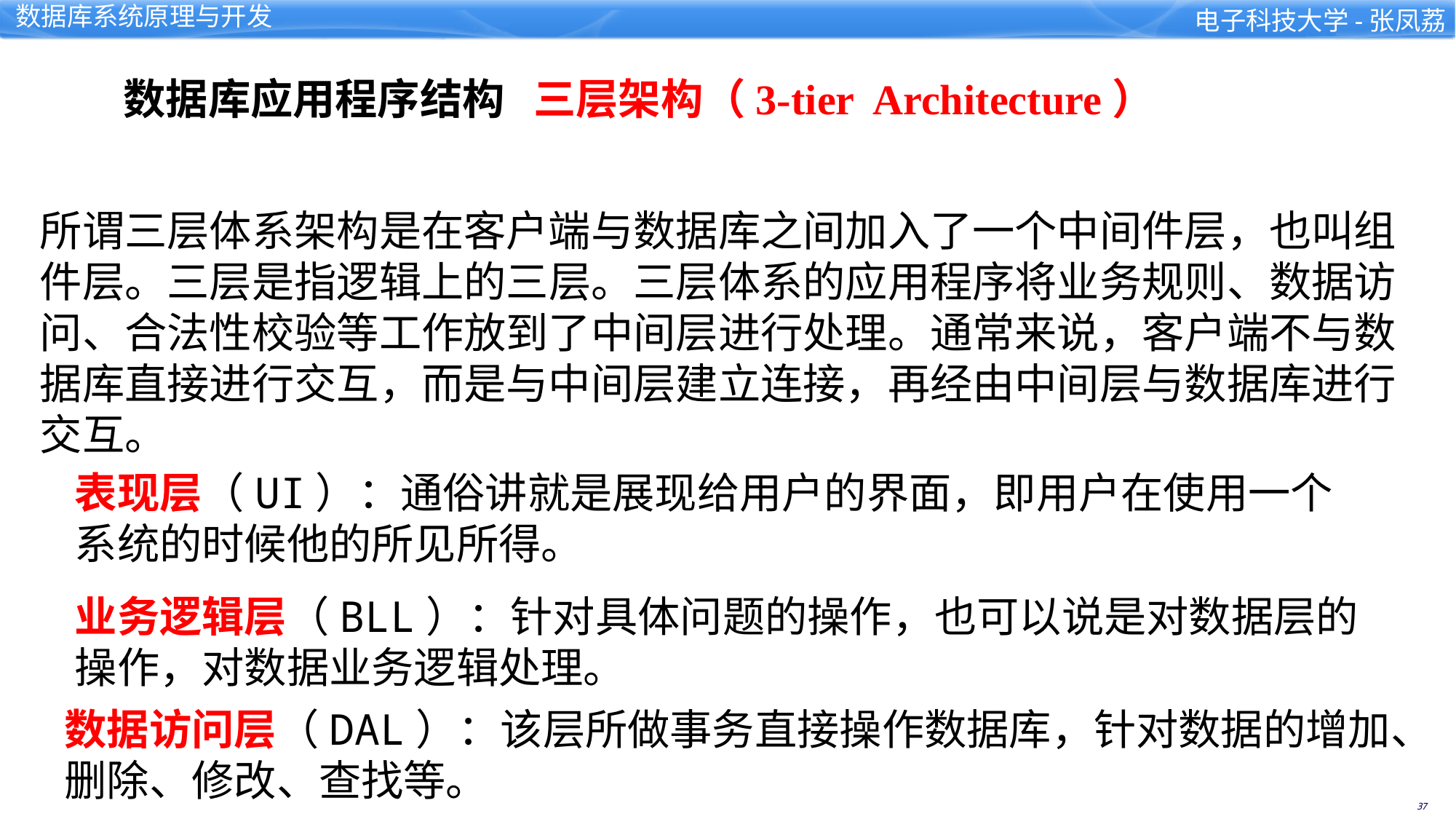

数据库应用程序结构   三层架构（3-tier  Architecture）
所谓三层体系架构是在客户端与数据库之间加入了一个中间件层，也叫组件层。三层是指逻辑上的三层。三层体系的应用程序将业务规则、数据访问、合法性校验等工作放到了中间层进行处理。通常来说，客户端不与数据库直接进行交互，而是与中间层建立连接，再经由中间层与数据库进行交互。
表现层（UI）：通俗讲就是展现给用户的界面，即用户在使用一个系统的时候他的所见所得。
业务逻辑层（BLL）：针对具体问题的操作，也可以说是对数据层的操作，对数据业务逻辑处理。

数据访问层（DAL）：该层所做事务直接操作数据库，针对数据的增加、删除、修改、查找等。